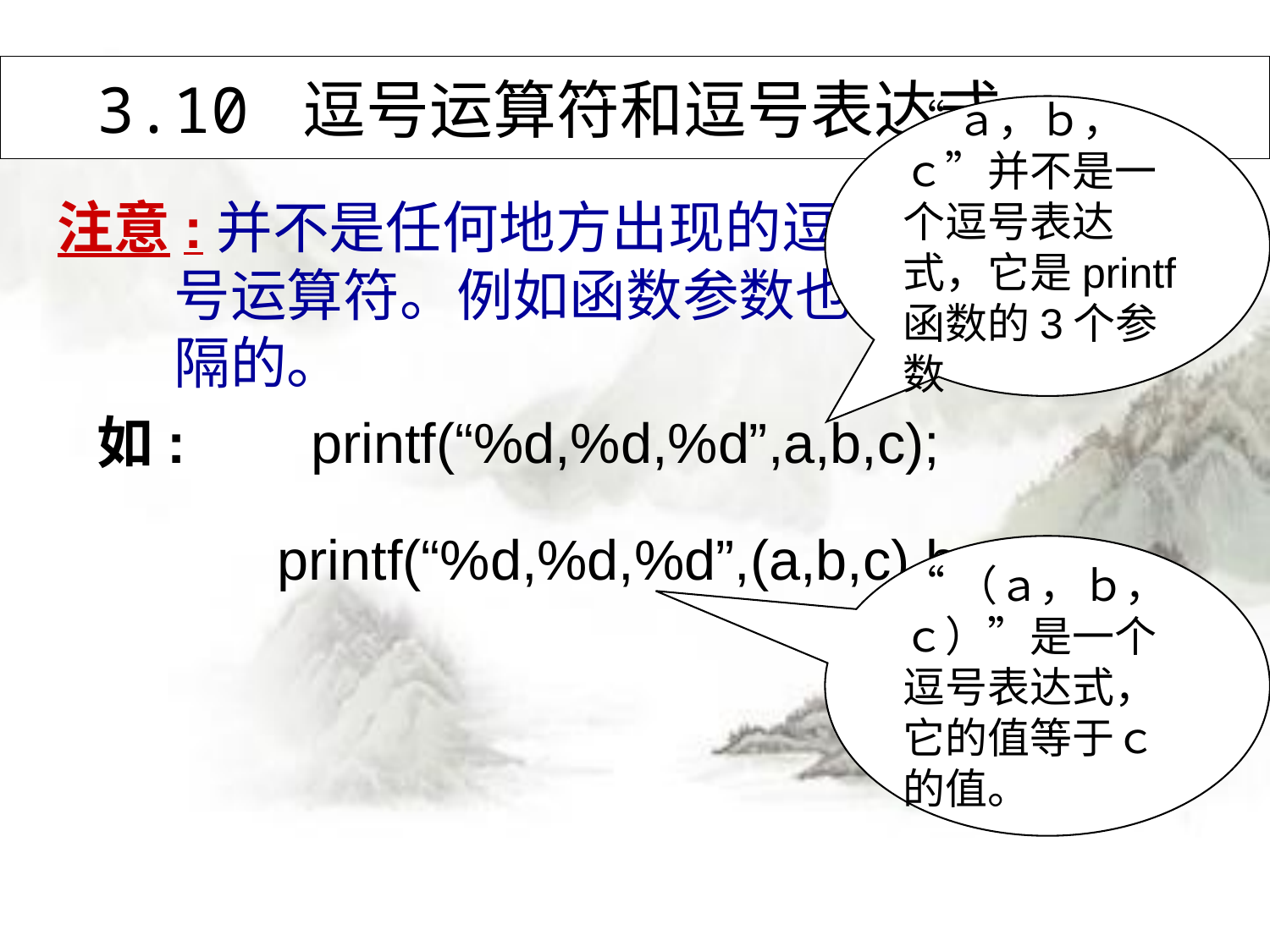

# 3.10 逗号运算符和逗号表达式
“ａ，ｂ，ｃ”并不是一个逗号表达式，它是printf函数的3个参数
注意:并不是任何地方出现的逗号都是作为逗号运算符。例如函数参数也是用逗号来间隔的。
  如:        printf(“%d,%d,%d”,a,b,c);
printf(“%d,%d,%d”,(a,b,c),b,c)
“（ａ，ｂ，ｃ）”是一个逗号表达式，它的值等于ｃ的值。